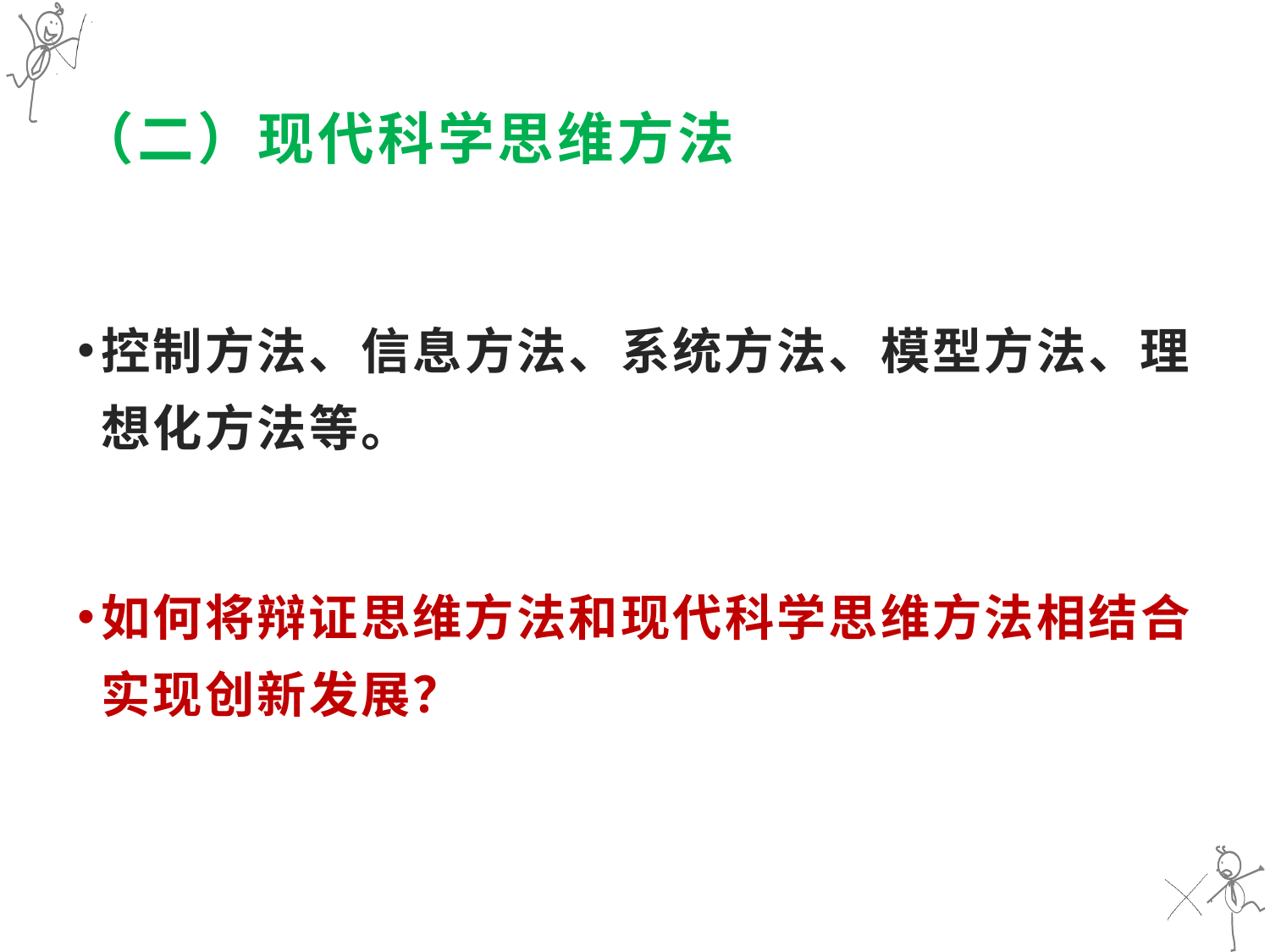

# （二）现代科学思维方法
控制方法、信息方法、系统方法、模型方法、理想化方法等。

如何将辩证思维方法和现代科学思维方法相结合实现创新发展？